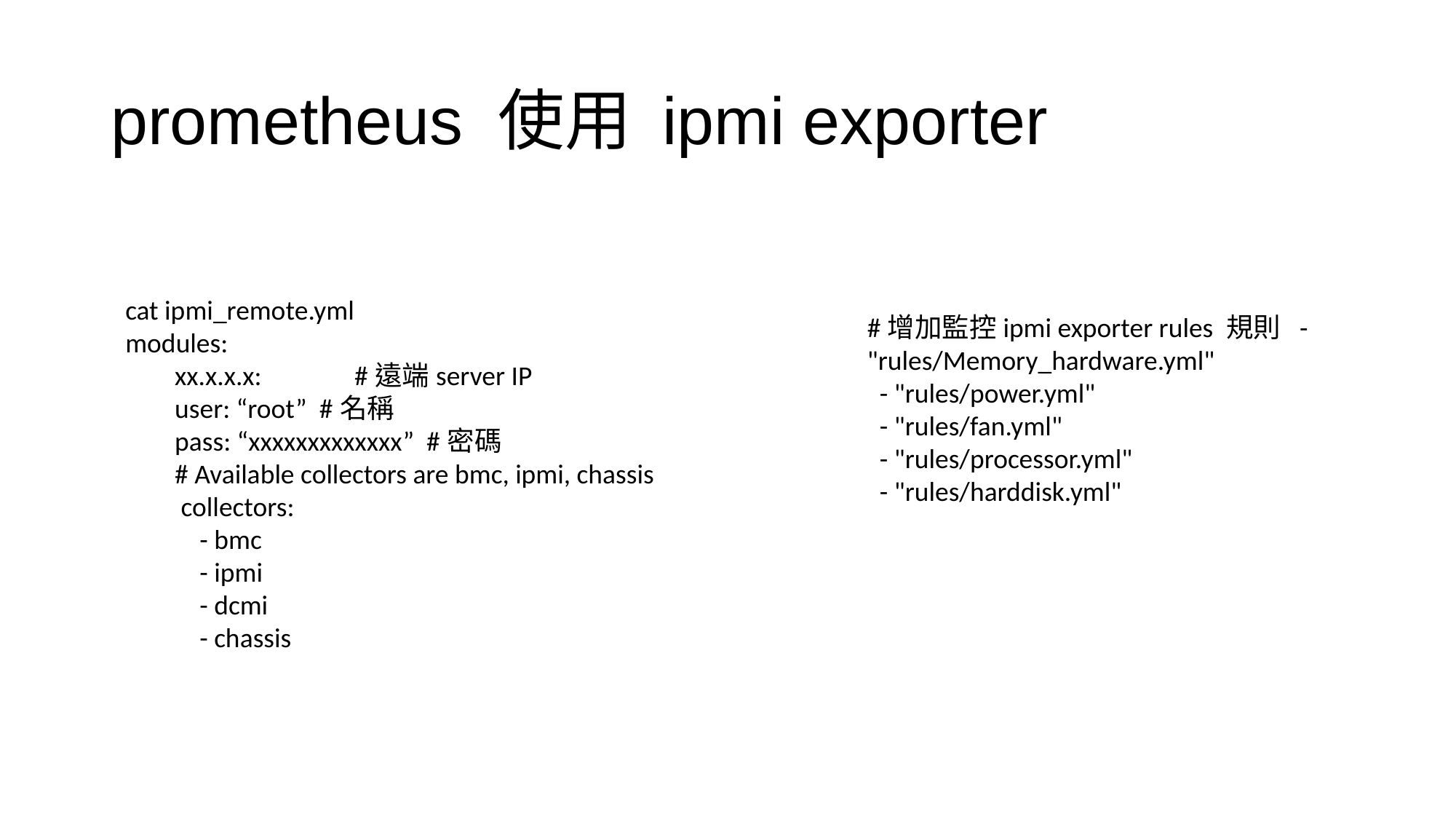

# prometheus 使用 ipmi exporter

cat ipmi_remote.yml
modules:
        xx.x.x.x:               #遠端server IP
        user: “root”  #名稱
        pass: “xxxxxxxxxxxxx”  #密碼
        # Available collectors are bmc, ipmi, chassis
         collectors:
            - bmc
            - ipmi
            - dcmi
            - chassis
#增加監控ipmi exporter rules 規則  - "rules/Memory_hardware.yml"
  - "rules/power.yml"
  - "rules/fan.yml"
  - "rules/processor.yml"
  - "rules/harddisk.yml"